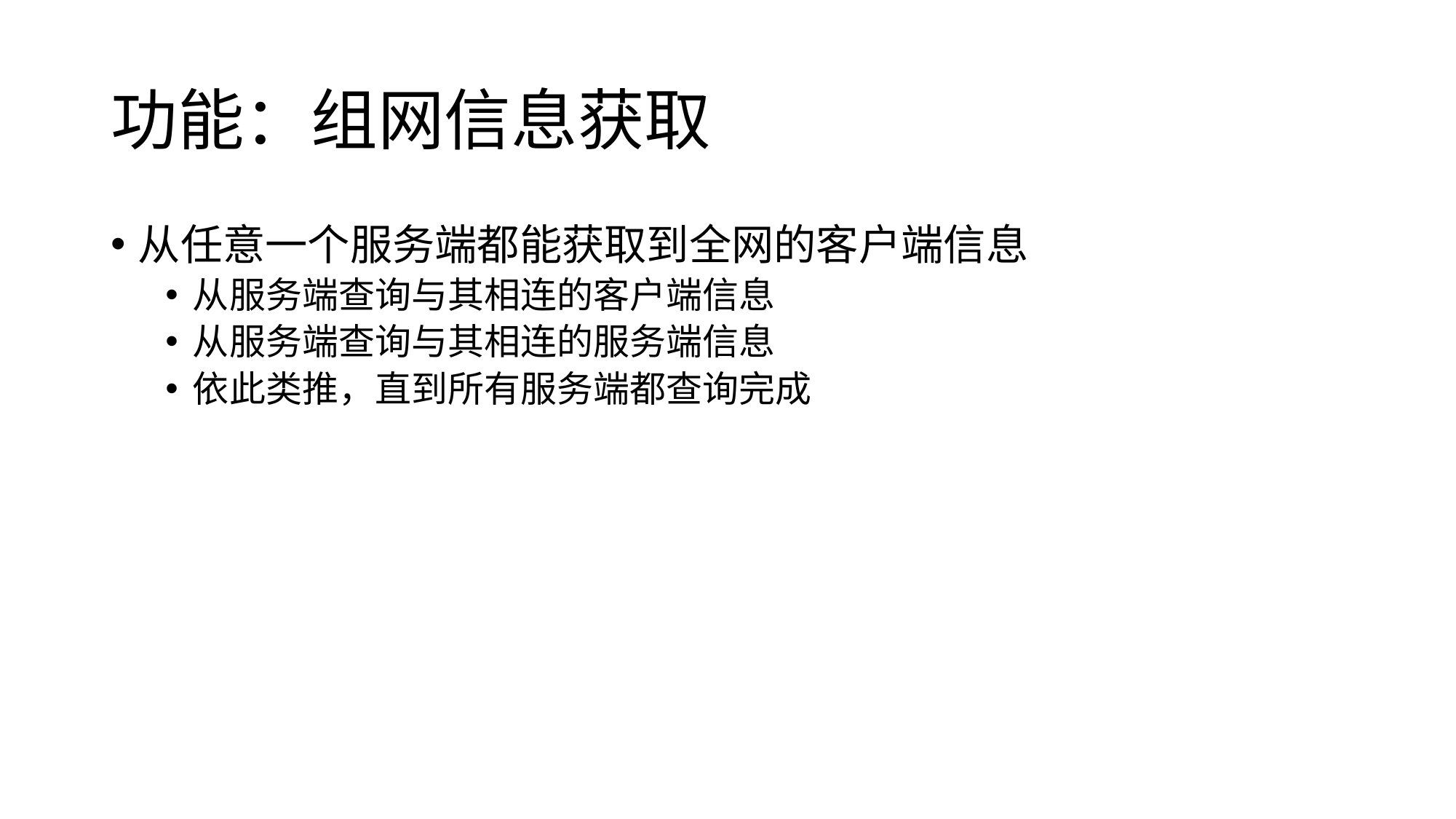

# 功能：组网信息获取
从任意一个服务端都能获取到全网的客户端信息
从服务端查询与其相连的客户端信息
从服务端查询与其相连的服务端信息
依此类推，直到所有服务端都查询完成